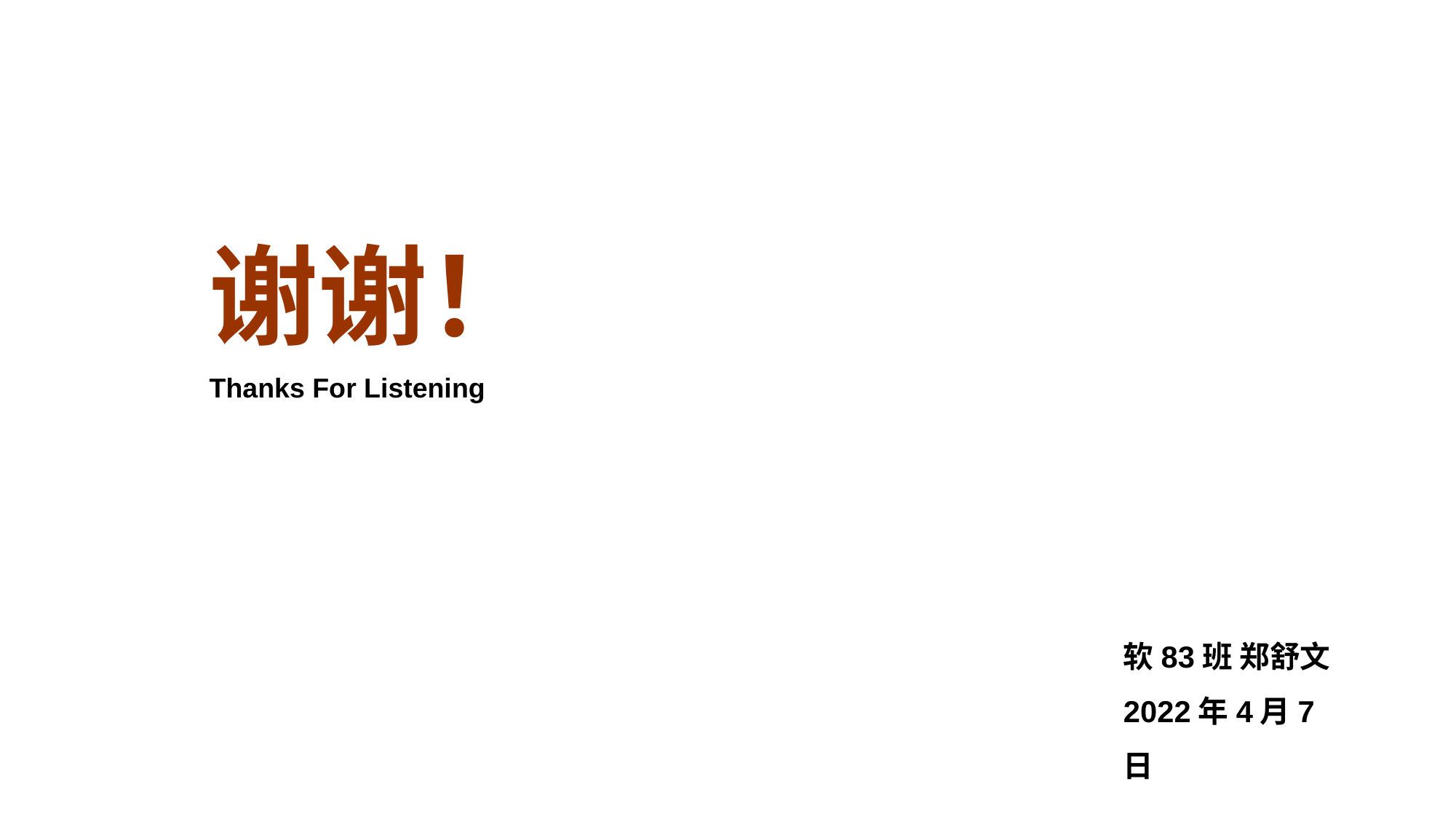

谢谢！
Thanks For Listening
软83班 郑舒文
2022年4月7日